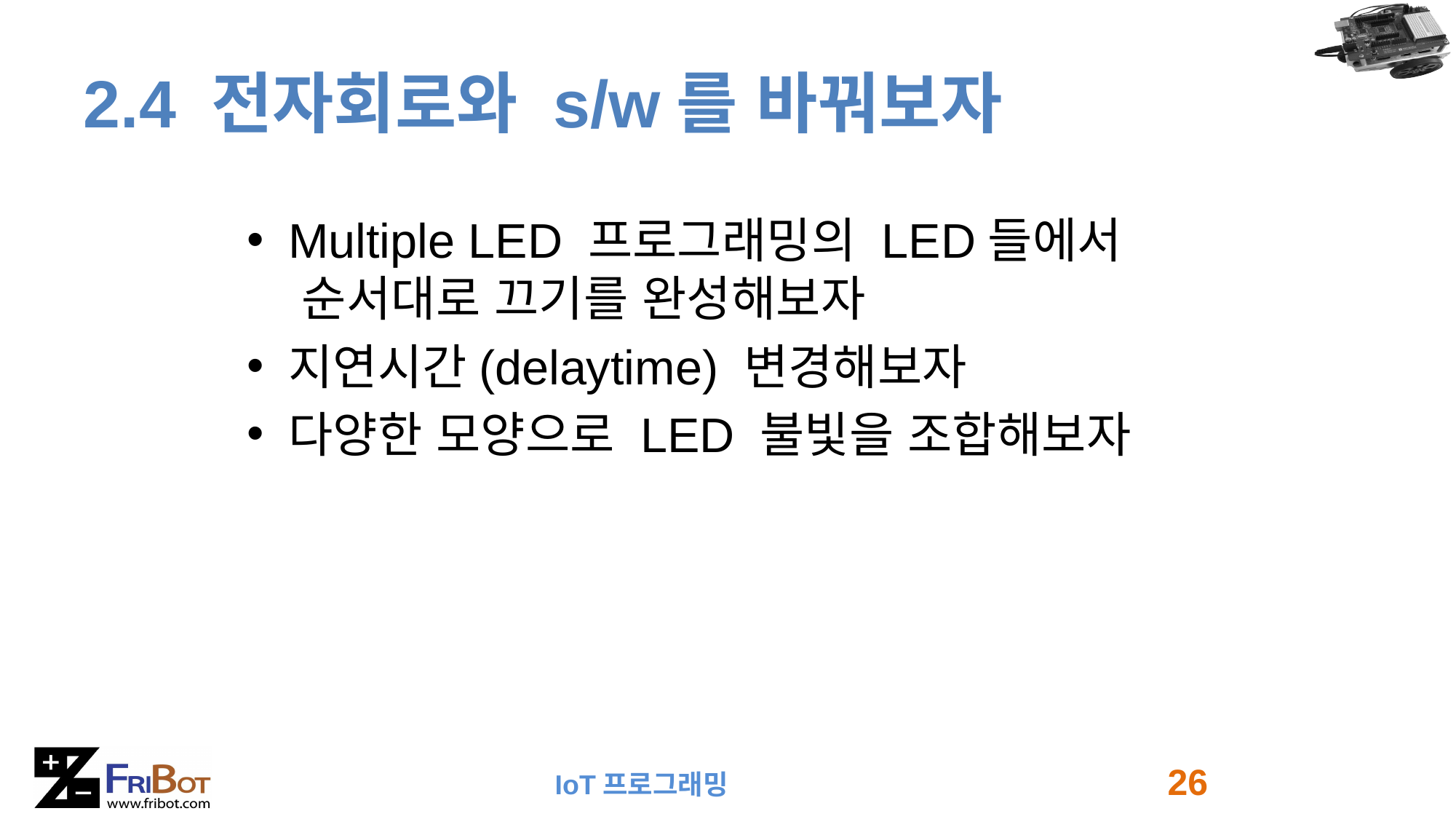

# 2.4 전자회로와 s/w를 바꿔보자
Multiple LED 프로그래밍의 LED들에서
 순서대로 끄기를 완성해보자
지연시간(delaytime) 변경해보자
다양한 모양으로 LED 불빛을 조합해보자

26